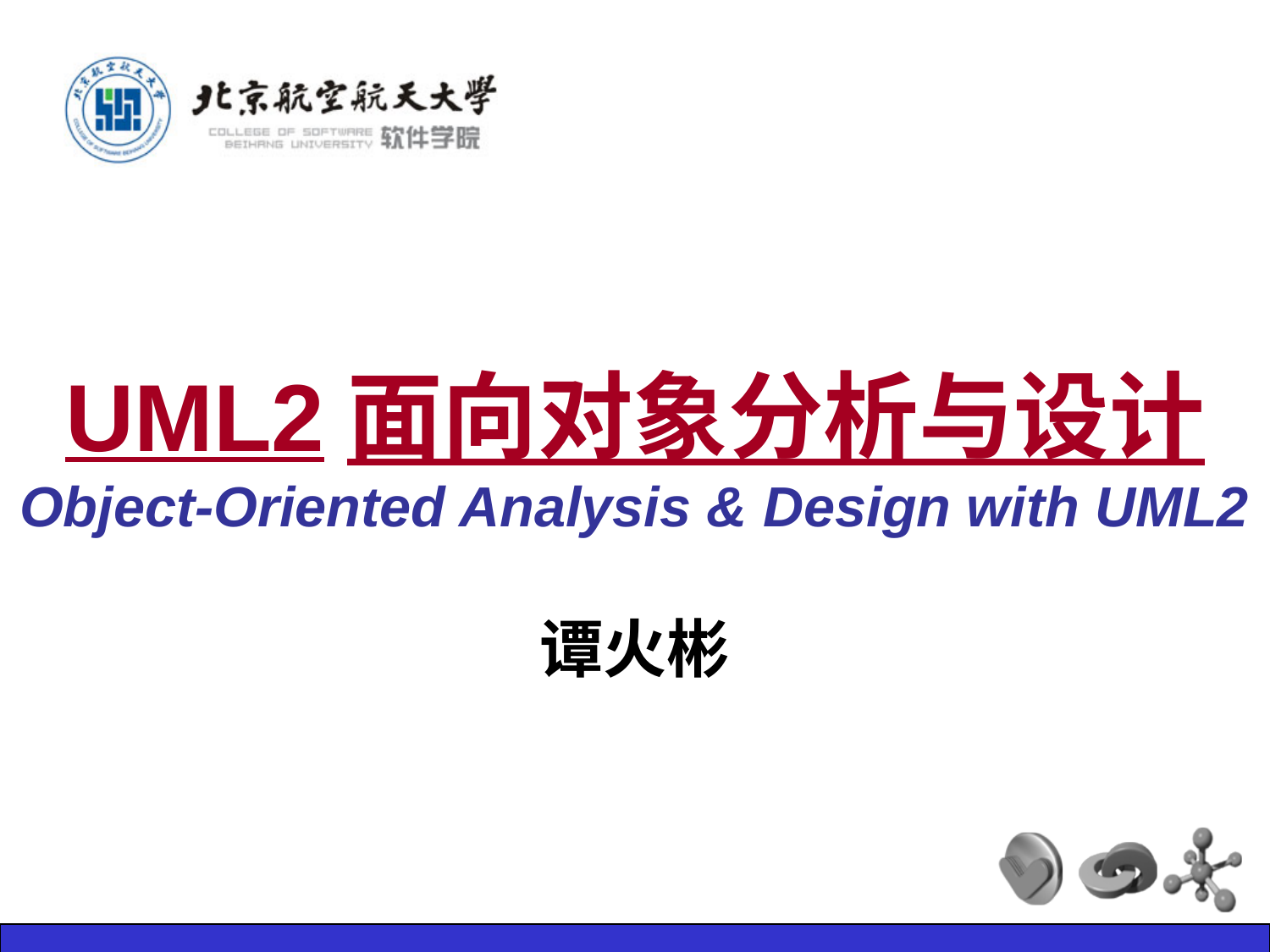

# UML2面向对象分析与设计 Object-Oriented Analysis & Design with UML2
谭火彬